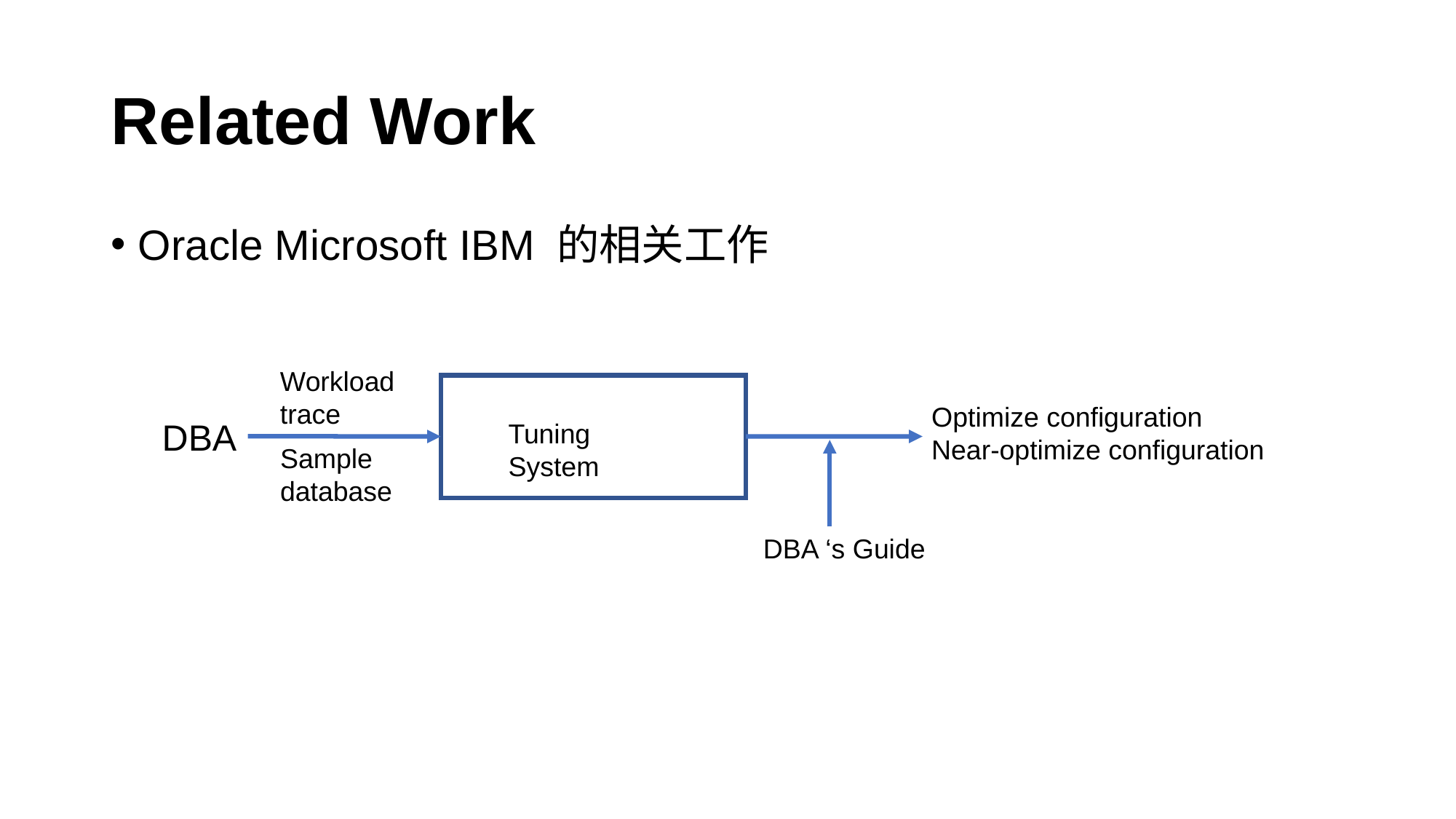

# Related Work
Oracle Microsoft IBM 的相关工作
Workload trace

Optimize configuration
Near-optimize configuration
DBA
Tuning System
Sample database
DBA ‘s Guide